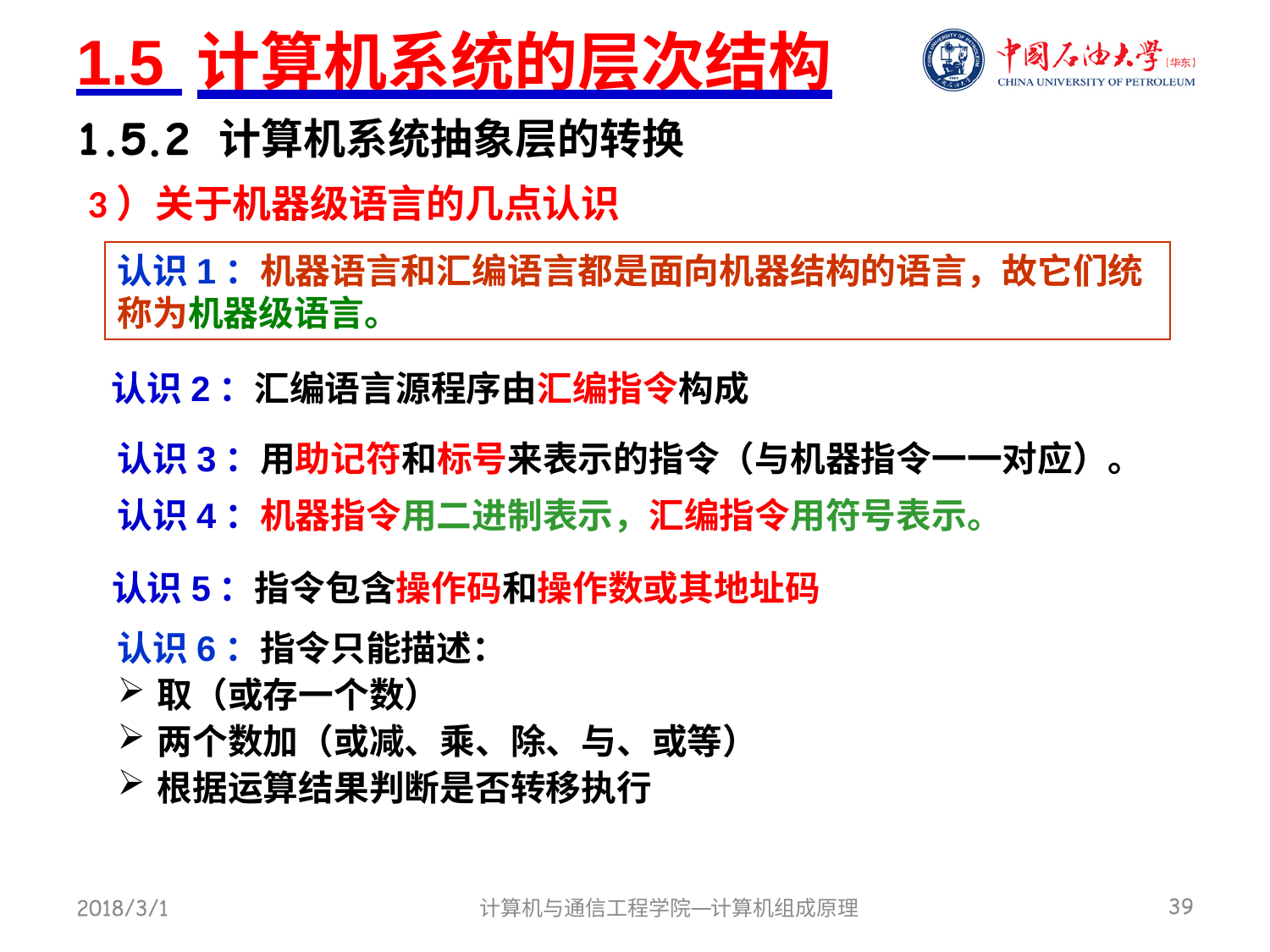

# 1.5 计算机系统的层次结构
1.5.2 计算机系统抽象层的转换

3）关于机器级语言的几点认识
认识1：机器语言和汇编语言都是面向机器结构的语言，故它们统称为机器级语言。
认识2：汇编语言源程序由汇编指令构成
认识3：用助记符和标号来表示的指令（与机器指令一一对应）。
认识4：机器指令用二进制表示，汇编指令用符号表示。
认识5：指令包含操作码和操作数或其地址码
认识6：指令只能描述：
取（或存一个数）
两个数加（或减、乘、除、与、或等）
根据运算结果判断是否转移执行
2018/3/1
计算机与通信工程学院—计算机组成原理
39